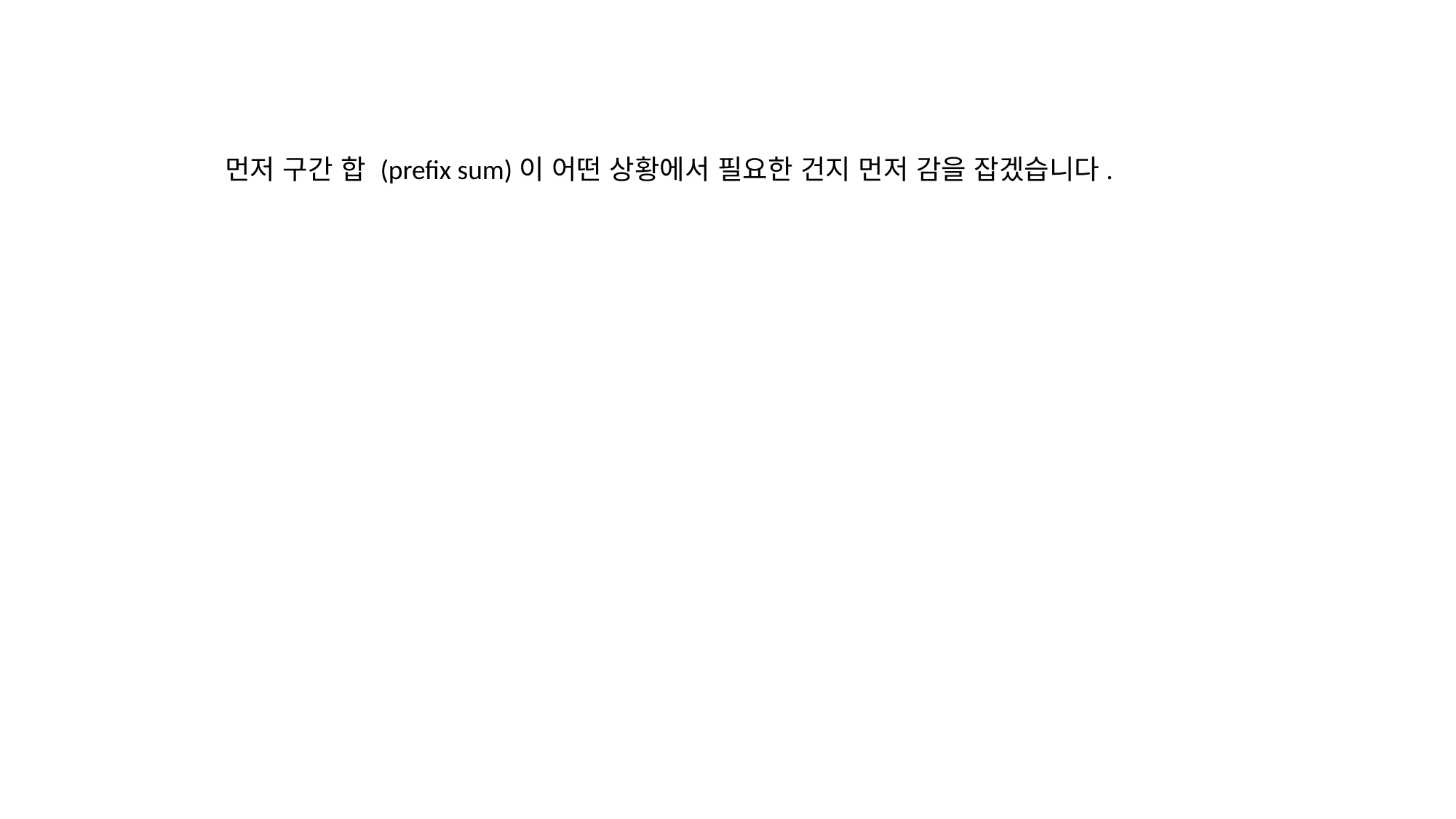

먼저 구간 합 (prefix sum)이 어떤 상황에서 필요한 건지 먼저 감을 잡겠습니다.